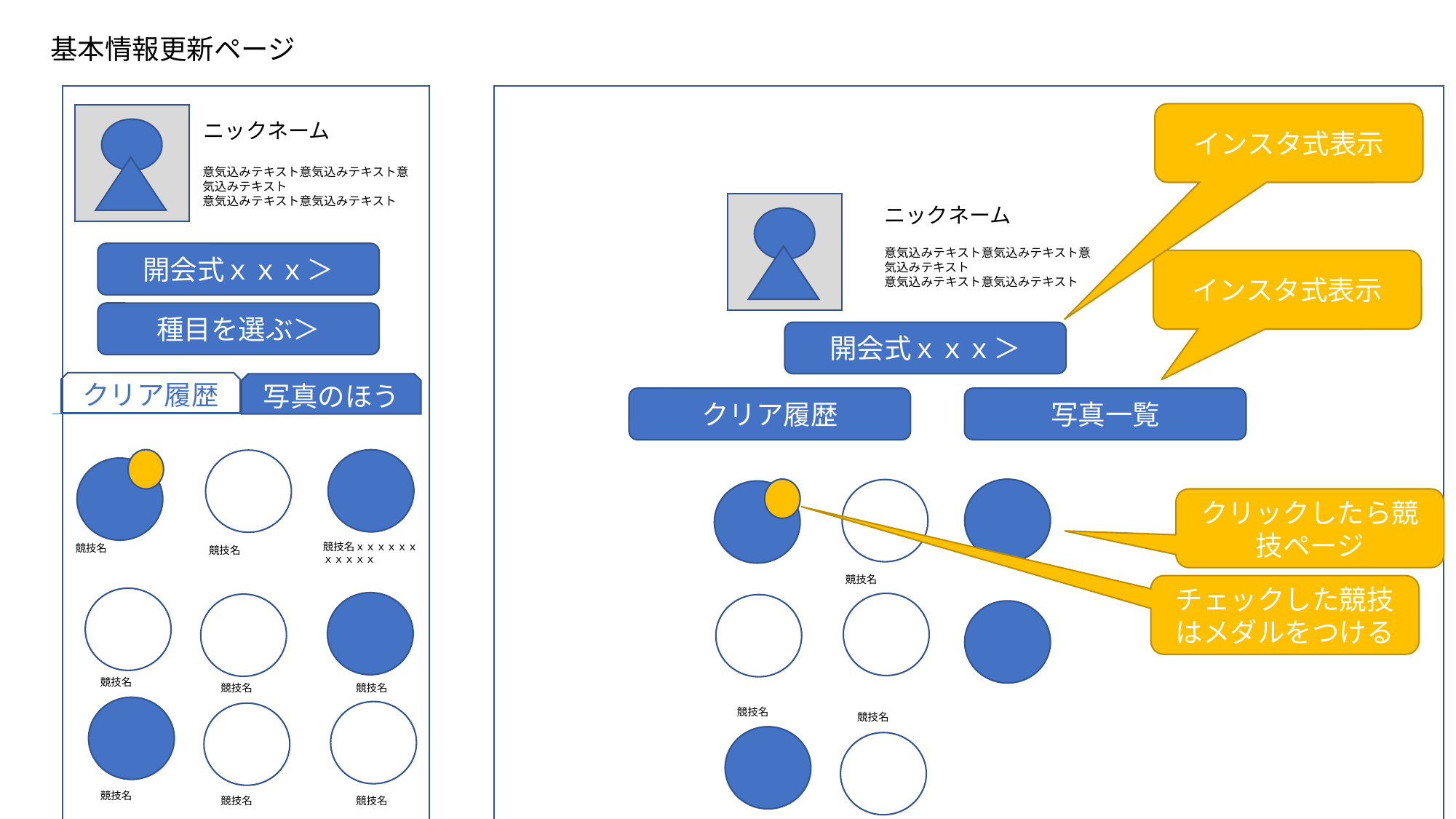

基本情報更新ページ

インスタ式表示

ニックネーム
意気込みテキスト意気込みテキスト意気込みテキスト
意気込みテキスト意気込みテキスト

ニックネーム
意気込みテキスト意気込みテキスト意気込みテキスト
意気込みテキスト意気込みテキスト

開会式ｘｘｘ＞
インスタ式表示
種目を選ぶ＞
開会式ｘｘｘ＞
クリア履歴
写真のほう
クリア履歴
写真一覧

クリックしたら競技ページ
競技名ｘｘｘｘｘｘｘｘｘｘｘ
競技名
競技名
競技名
チェックした競技はメダルをつける

競技名
競技名
競技名

競技名

競技名

競技名
競技名
競技名
競技名

競技名
競技名
競技名